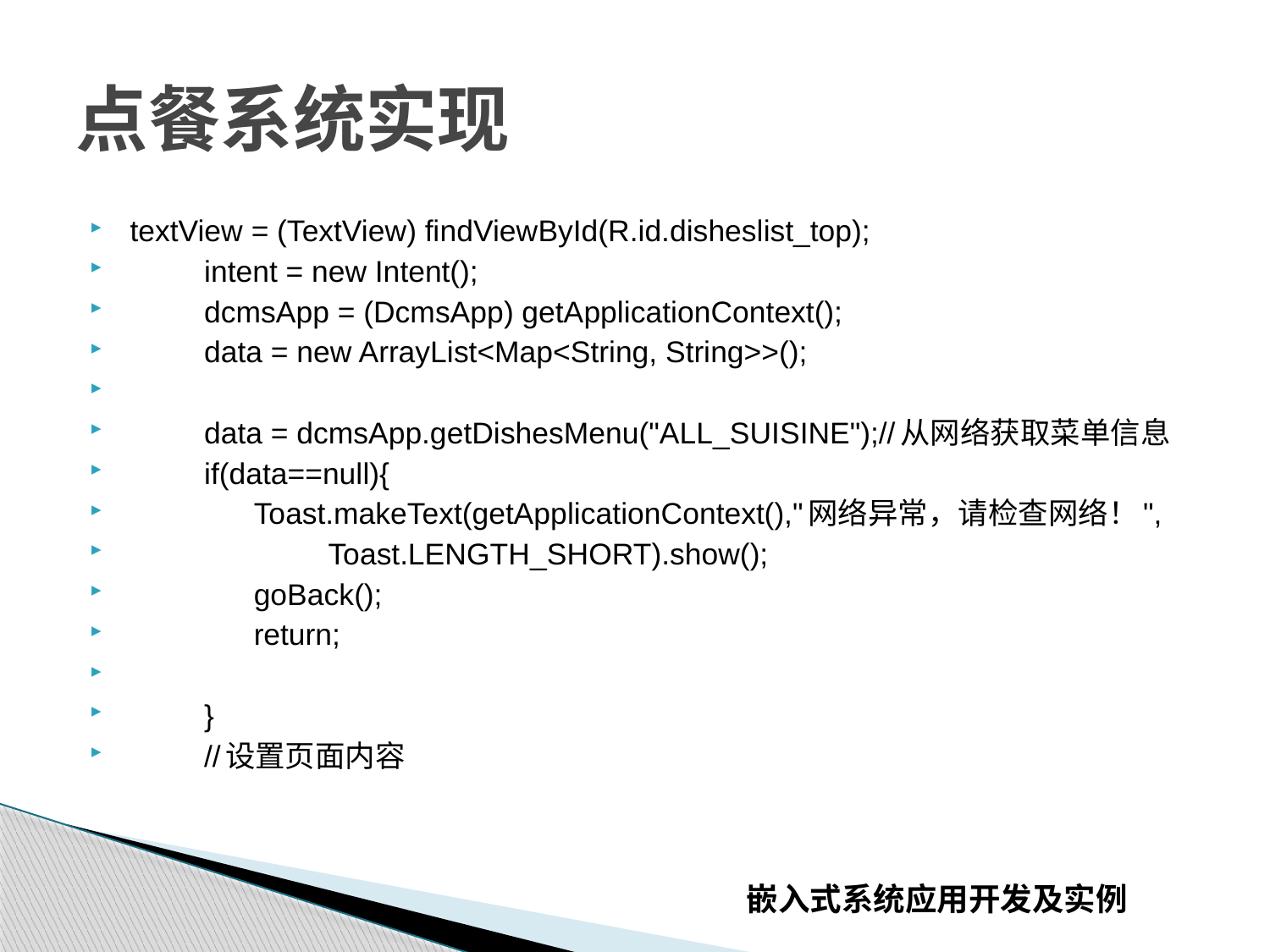

# 点餐系统实现
 textView = (TextView) findViewById(R.id.disheslist_top);
          intent = new Intent();
          dcmsApp = (DcmsApp) getApplicationContext();
          data = new ArrayList<Map<String, String>>();

          data = dcmsApp.getDishesMenu("ALL_SUISINE");//从网络获取菜单信息
          if(data==null){
                Toast.makeText(getApplicationContext(),"网络异常，请检查网络！",
                         Toast.LENGTH_SHORT).show();
                goBack();
                return;

          }
          //设置页面内容

嵌入式系统应用开发及实例